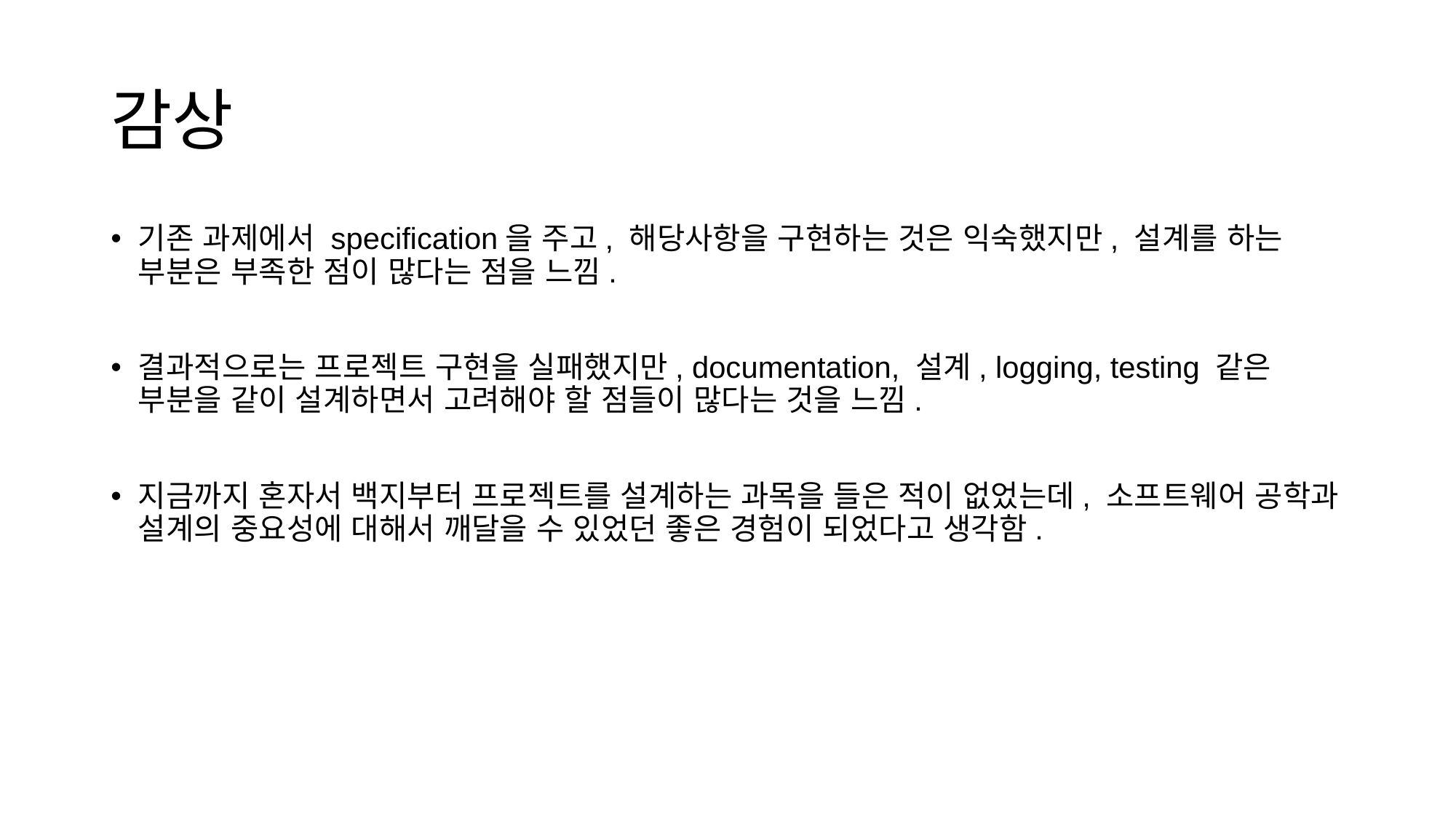

# 감상
기존 과제에서 specification을 주고, 해당사항을 구현하는 것은 익숙했지만, 설계를 하는 부분은 부족한 점이 많다는 점을 느낌.

결과적으로는 프로젝트 구현을 실패했지만, documentation, 설계, logging, testing 같은 부분을 같이 설계하면서 고려해야 할 점들이 많다는 것을 느낌.

지금까지 혼자서 백지부터 프로젝트를 설계하는 과목을 들은 적이 없었는데, 소프트웨어 공학과 설계의 중요성에 대해서 깨달을 수 있었던 좋은 경험이 되었다고 생각함.